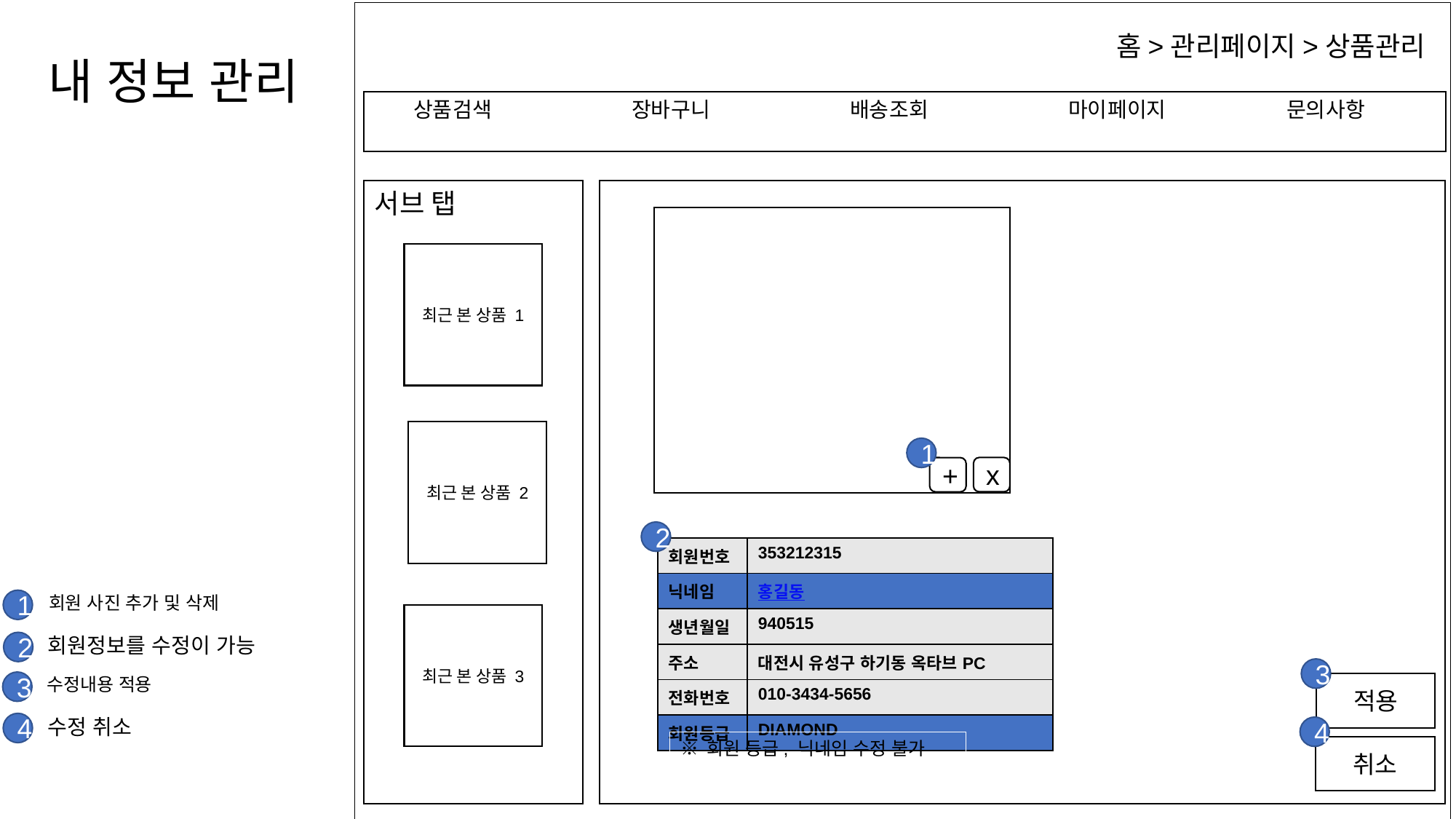

홈>관리페이지>상품관리
내 정보 관리
상품검색		장바구니		배송조회		마이페이지		문의사항

서브 탭

최근 본 상품 1
최근 본 상품 2
1
x
+
2
| 회원번호 | 353212315 |
| --- | --- |
| 닉네임 | 홍길동 |
| 생년월일 | 940515 |
| 주소 | 대전시 유성구 하기동 옥타브PC |
| 전화번호 | 010-3434-5656 |
| 회원등급 | DIAMOND |
회원 사진 추가 및 삭제
1
최근 본 상품 3
회원정보를 수정이 가능
2
3
수정내용 적용
3
적용
수정 취소
4
4
※ 회원 등급, 닉네임 수정 불가
취소